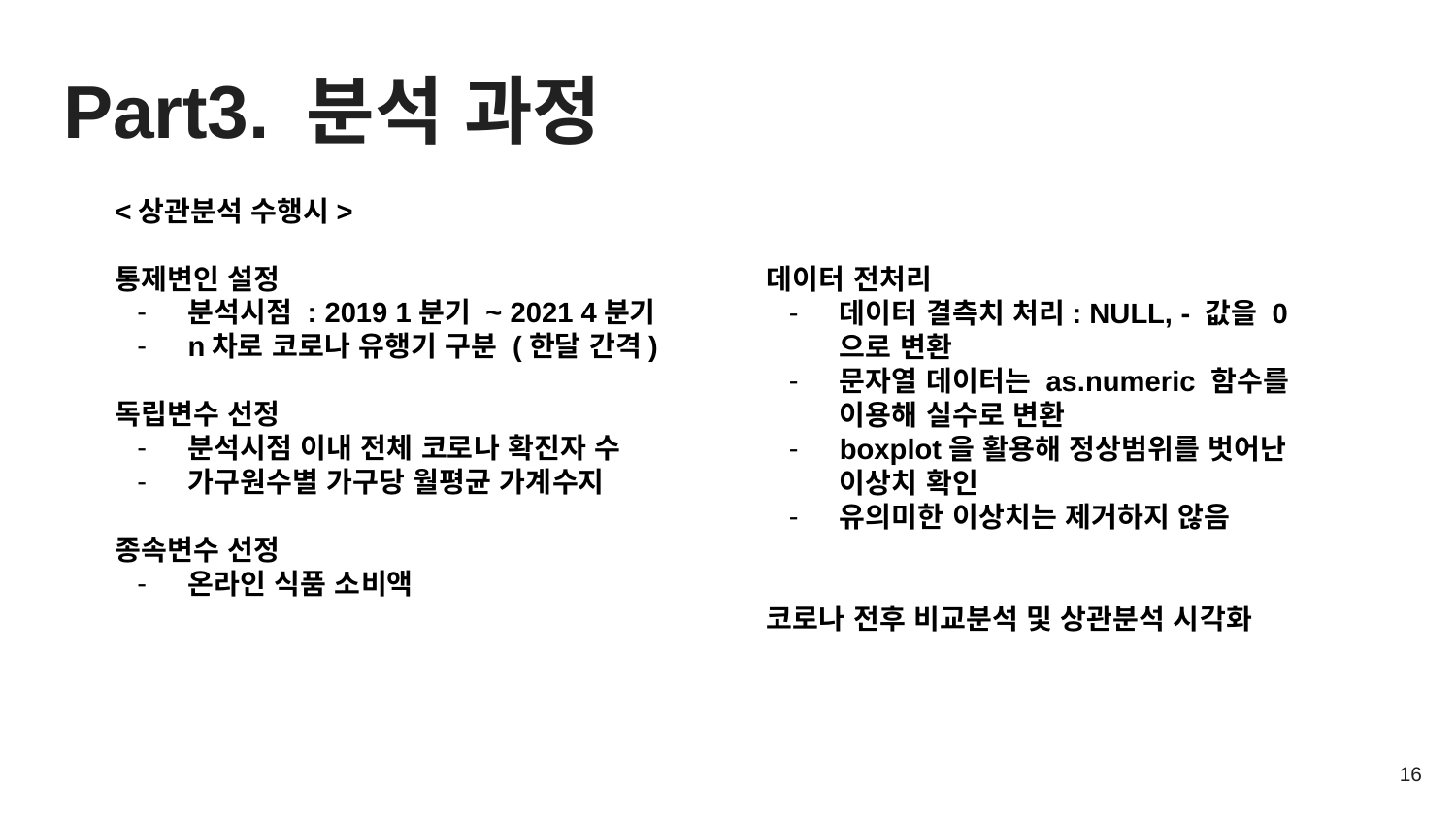

# Part3. 분석 과정
<상관분석 수행시>

통제변인 설정
분석시점 : 2019 1분기 ~ 2021 4분기
n차로 코로나 유행기 구분 (한달 간격)

독립변수 선정
분석시점 이내 전체 코로나 확진자 수
가구원수별 가구당 월평균 가계수지

종속변수 선정
온라인 식품 소비액

데이터 전처리
데이터 결측치 처리: NULL, - 값을 0으로 변환
문자열 데이터는 as.numeric 함수를 이용해 실수로 변환
boxplot을 활용해 정상범위를 벗어난 이상치 확인
유의미한 이상치는 제거하지 않음

코로나 전후 비교분석 및 상관분석 시각화
16